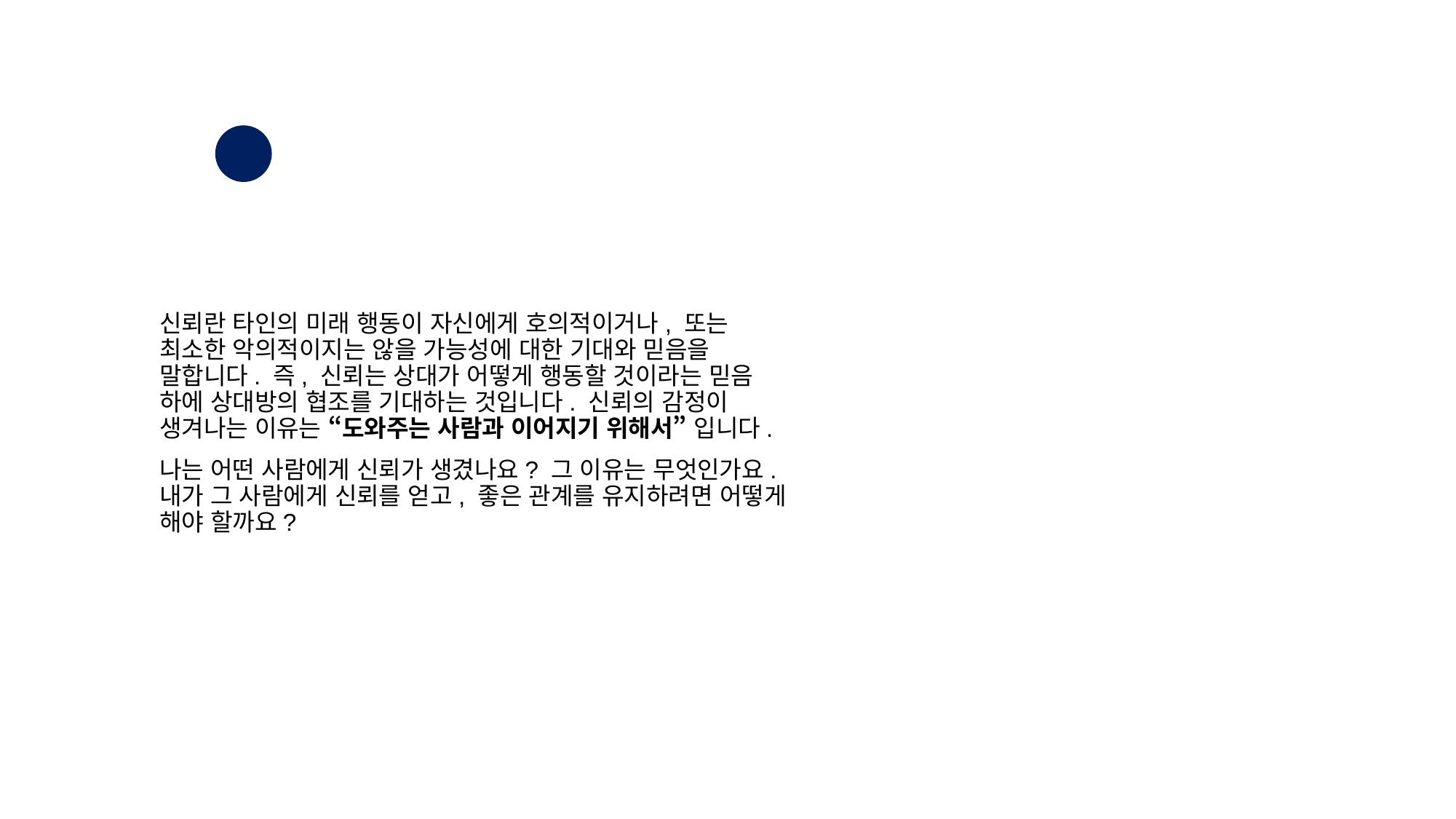

신뢰란 타인의 미래 행동이 자신에게 호의적이거나, 또는 최소한 악의적이지는 않을 가능성에 대한 기대와 믿음을 말합니다. 즉, 신뢰는 상대가 어떻게 행동할 것이라는 믿음 하에 상대방의 협조를 기대하는 것입니다. 신뢰의 감정이 생겨나는 이유는 “도와주는 사람과 이어지기 위해서” 입니다.
나는 어떤 사람에게 신뢰가 생겼나요? 그 이유는 무엇인가요. 내가 그 사람에게 신뢰를 얻고, 좋은 관계를 유지하려면 어떻게 해야 할까요?